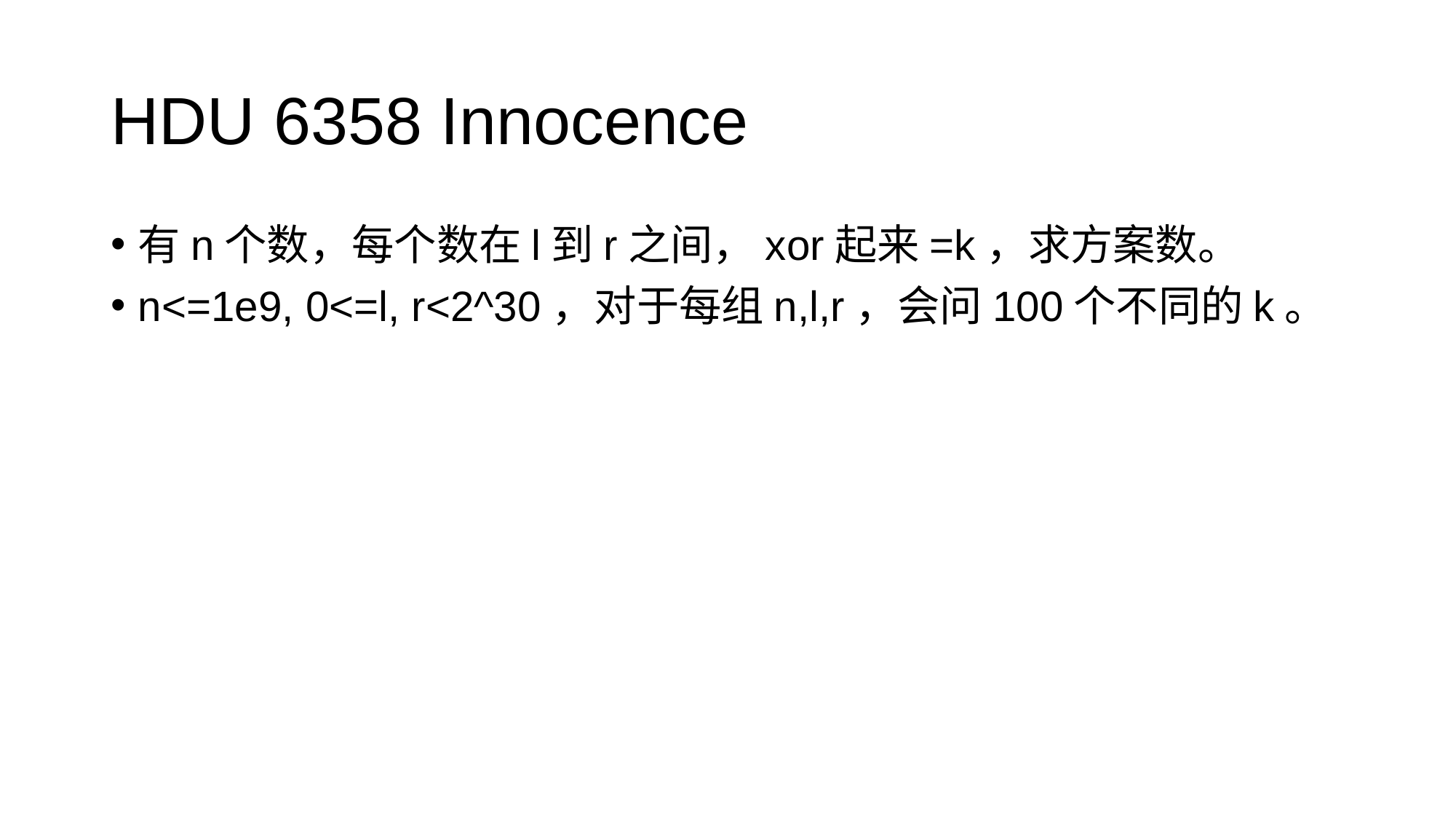

# HDU 6358 Innocence
有n个数，每个数在l到r之间，xor起来=k，求方案数。
n<=1e9, 0<=l, r<2^30，对于每组n,l,r，会问100个不同的k。